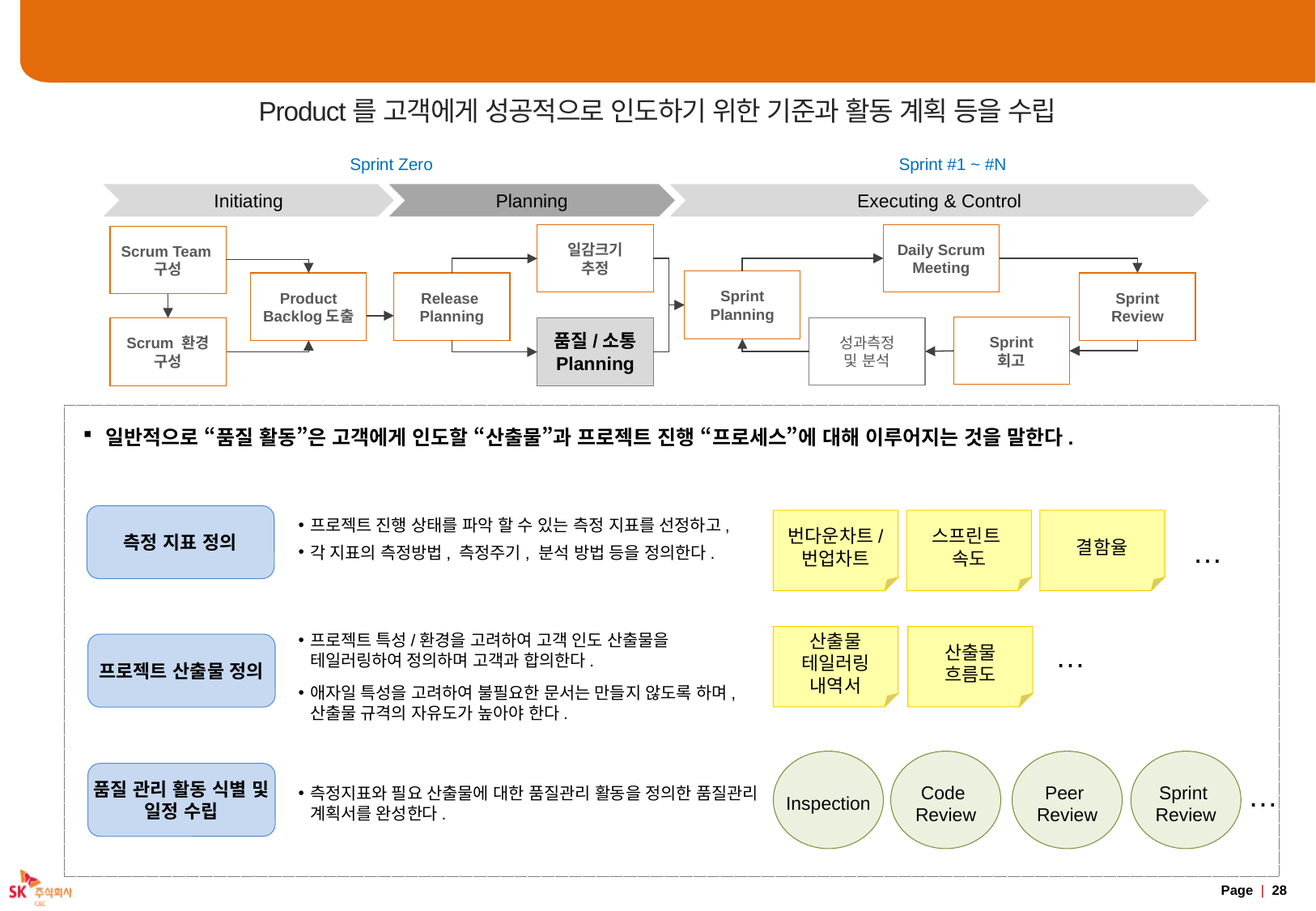

# Agile Delivery Process – 품질/소통 계획
Product를 고객에게 성공적으로 인도하기 위한 기준과 활동 계획 등을 수립
Sprint Zero
Sprint #1 ~ #N
Initiating
Planning
Executing & Control
Daily Scrum
Meeting
일감크기
추정
Scrum Team구성
Sprint
Planning
Product
Backlog도출
Release
Planning
Sprint
Review
Sprint
회고
성과측정
및 분석
Scrum 환경
구성
품질/소통
Planning
일반적으로 “품질 활동”은 고객에게 인도할 “산출물”과 프로젝트 진행 “프로세스”에 대해 이루어지는 것을 말한다.

측정 지표 정의
프로젝트 진행 상태를 파악 할 수 있는 측정 지표를 선정하고,
각 지표의 측정방법, 측정주기, 분석 방법 등을 정의한다.
번다운차트/
번업차트
스프린트
속도
결함율
…
프로젝트 특성/환경을 고려하여 고객 인도 산출물을 테일러링하여 정의하며 고객과 합의한다.
애자일 특성을 고려하여 불필요한 문서는 만들지 않도록 하며, 산출물 규격의 자유도가 높아야 한다.
산출물
테일러링 내역서
산출물
흐름도
…
프로젝트 산출물 정의
Inspection
Code
Review
Peer
Review
Sprint
Review
품질 관리 활동 식별 및 일정 수립
…
측정지표와 필요 산출물에 대한 품질관리 활동을 정의한 품질관리 계획서를 완성한다.